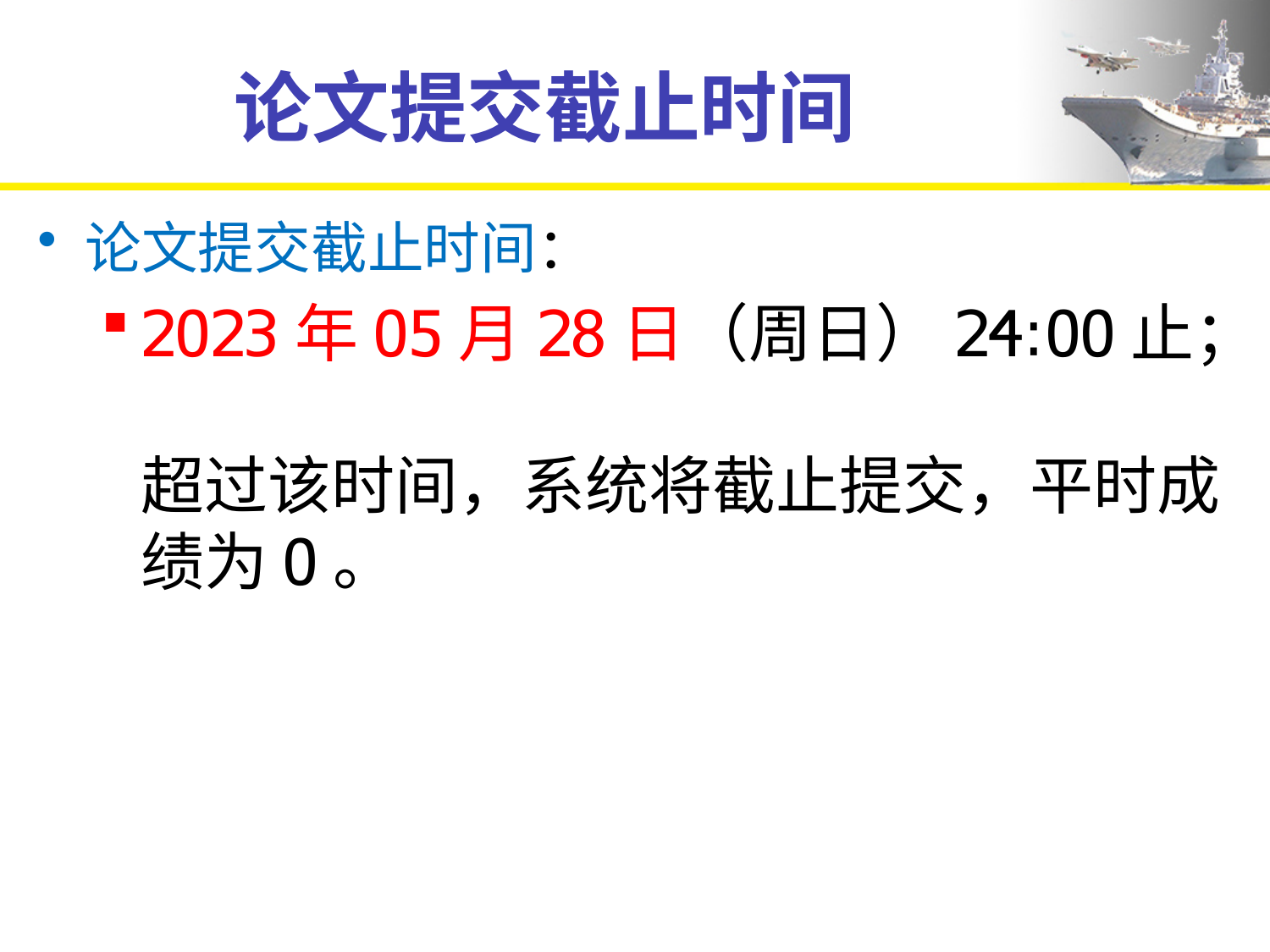

# 论文提交截止时间
论文提交截止时间：
2023年05月28日（周日）24:00止；
超过该时间，系统将截止提交，平时成绩为0。